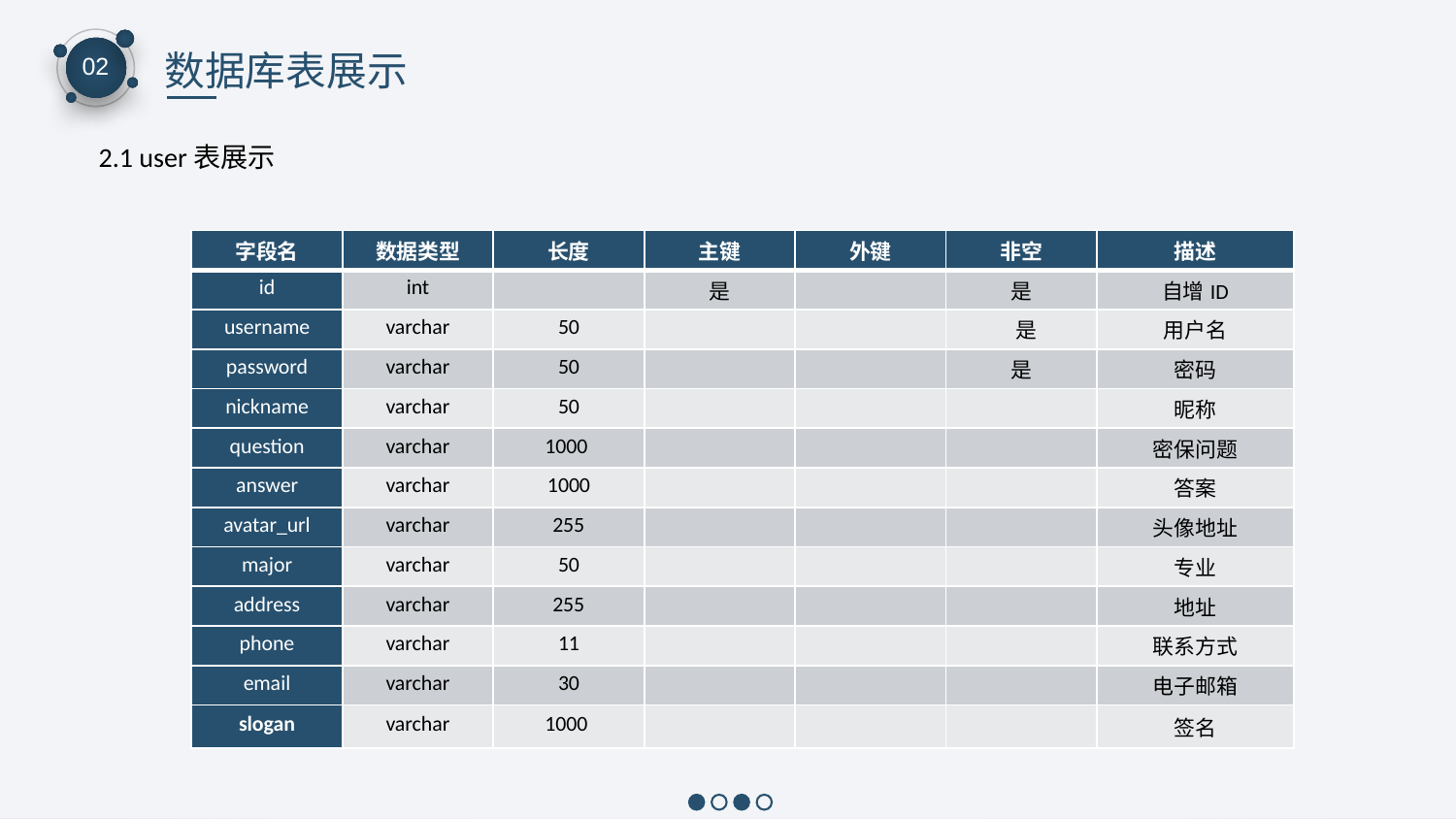

数据库表展示
02
2.1 user表展示
| 字段名 | 数据类型 | 长度 | 主键 | 外键 | 非空 | 描述 |
| --- | --- | --- | --- | --- | --- | --- |
| id | int |  | 是 |  | 是 | 自增ID |
| username | varchar | 50 |  |  | 是 | 用户名 |
| password | varchar | 50 |  |  | 是 | 密码 |
| nickname | varchar | 50 |  |  |  | 昵称 |
| question | varchar | 1000 |  |  |  | 密保问题 |
| answer | varchar | 1000 |  |  |  | 答案 |
| avatar\_url | varchar | 255 |  |  |  | 头像地址 |
| major | varchar | 50 |  |  |  | 专业 |
| address | varchar | 255 |  |  |  | 地址 |
| phone | varchar | 11 |  |  |  | 联系方式 |
| email | varchar | 30 |  |  |  | 电子邮箱 |
| slogan | varchar | 1000 |  |  |  | 签名 |